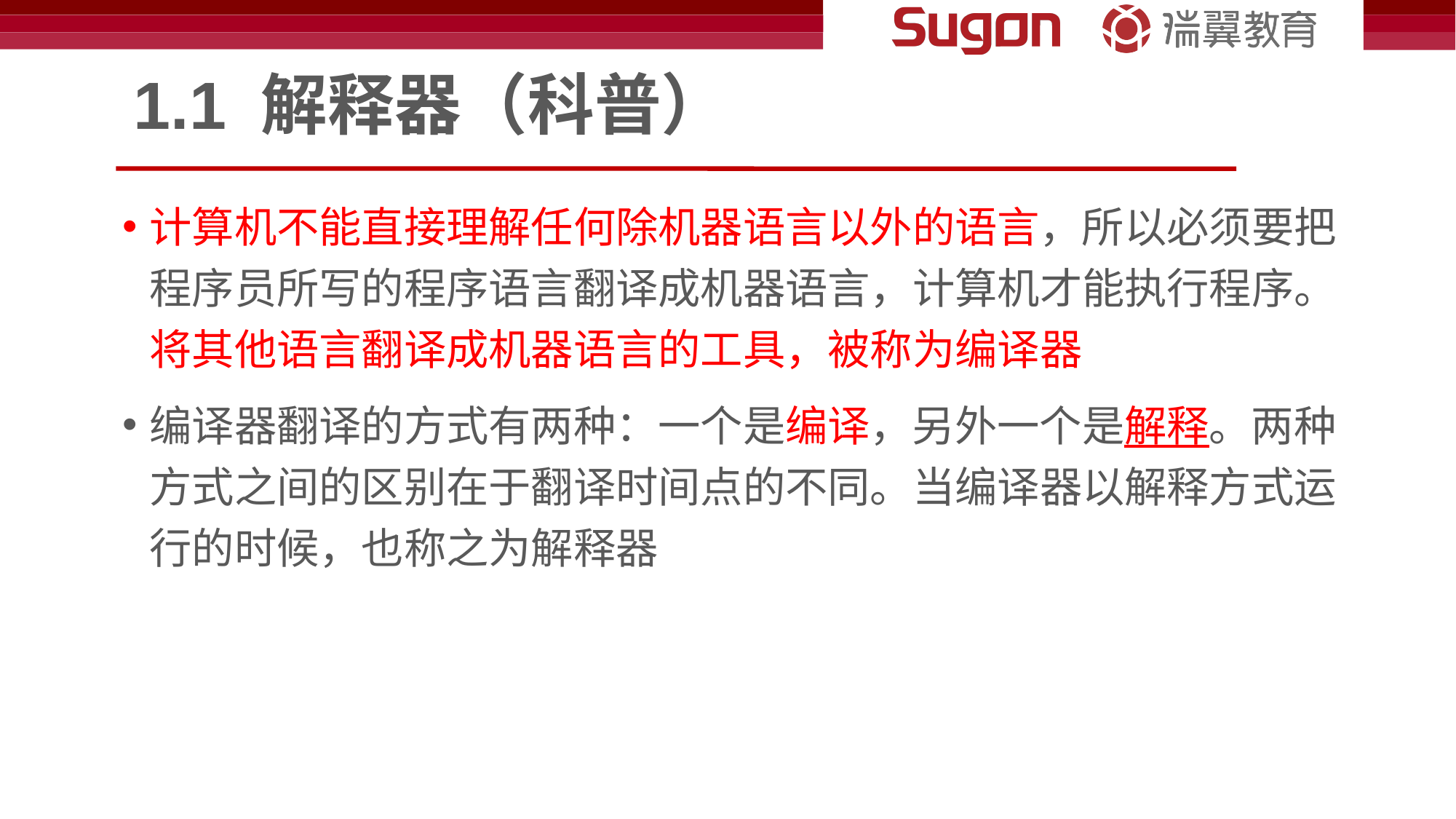

# 1.1 解释器（科普）
计算机不能直接理解任何除机器语言以外的语言，所以必须要把程序员所写的程序语言翻译成机器语言，计算机才能执行程序。将其他语言翻译成机器语言的工具，被称为编译器
编译器翻译的方式有两种：一个是编译，另外一个是解释。两种方式之间的区别在于翻译时间点的不同。当编译器以解释方式运行的时候，也称之为解释器